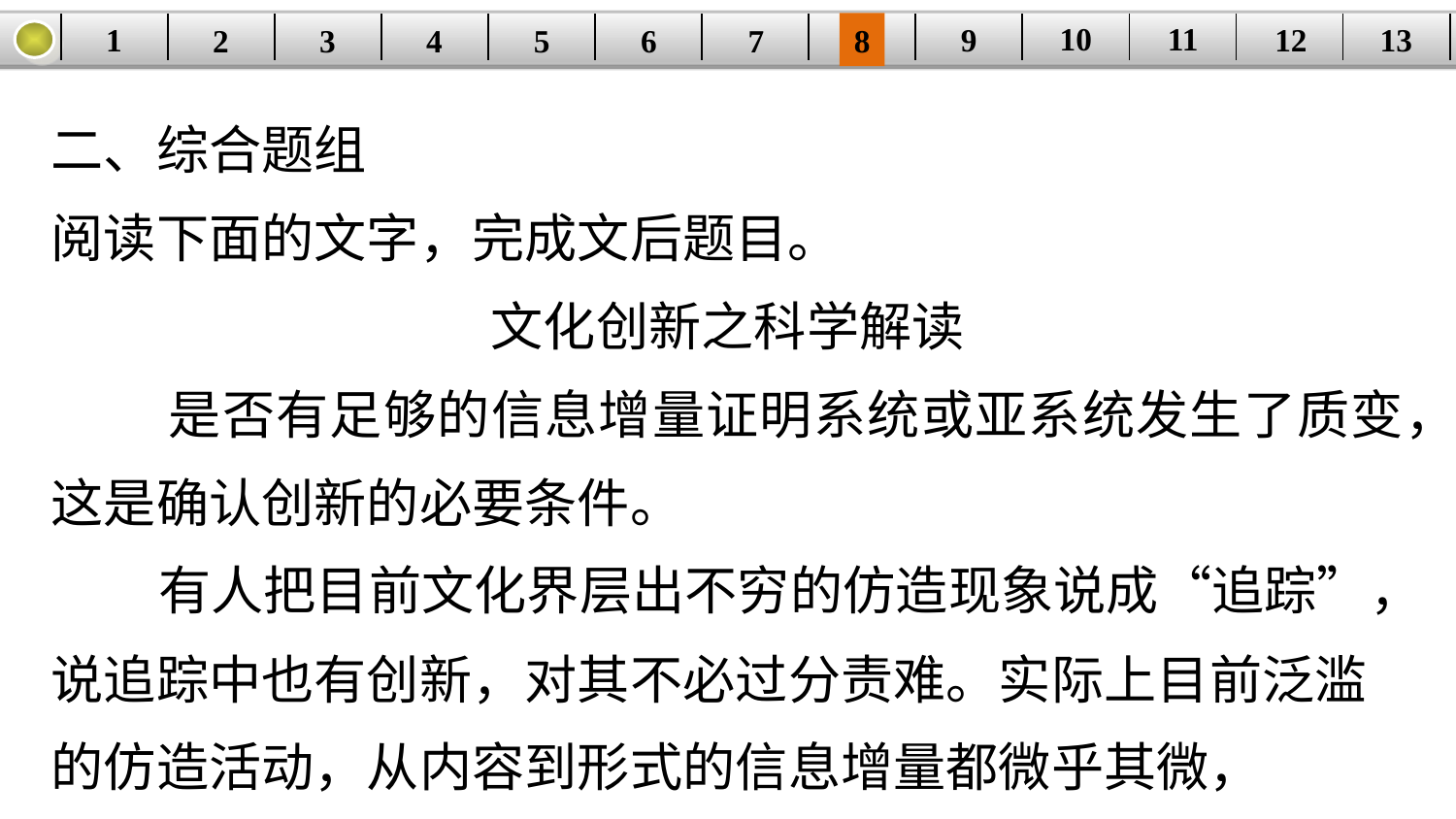

10

11
12
9
13
1
3
4
5
6
8
2
|  |  |  |  |  |  |  |  |  |  |  |  |  |
| --- | --- | --- | --- | --- | --- | --- | --- | --- | --- | --- | --- | --- |
7

二、综合题组
阅读下面的文字，完成文后题目。
文化创新之科学解读
        是否有足够的信息增量证明系统或亚系统发生了质变，这是确认创新的必要条件。
        有人把目前文化界层出不穷的仿造现象说成“追踪”，说追踪中也有创新，对其不必过分责难。实际上目前泛滥的仿造活动，从内容到形式的信息增量都微乎其微，